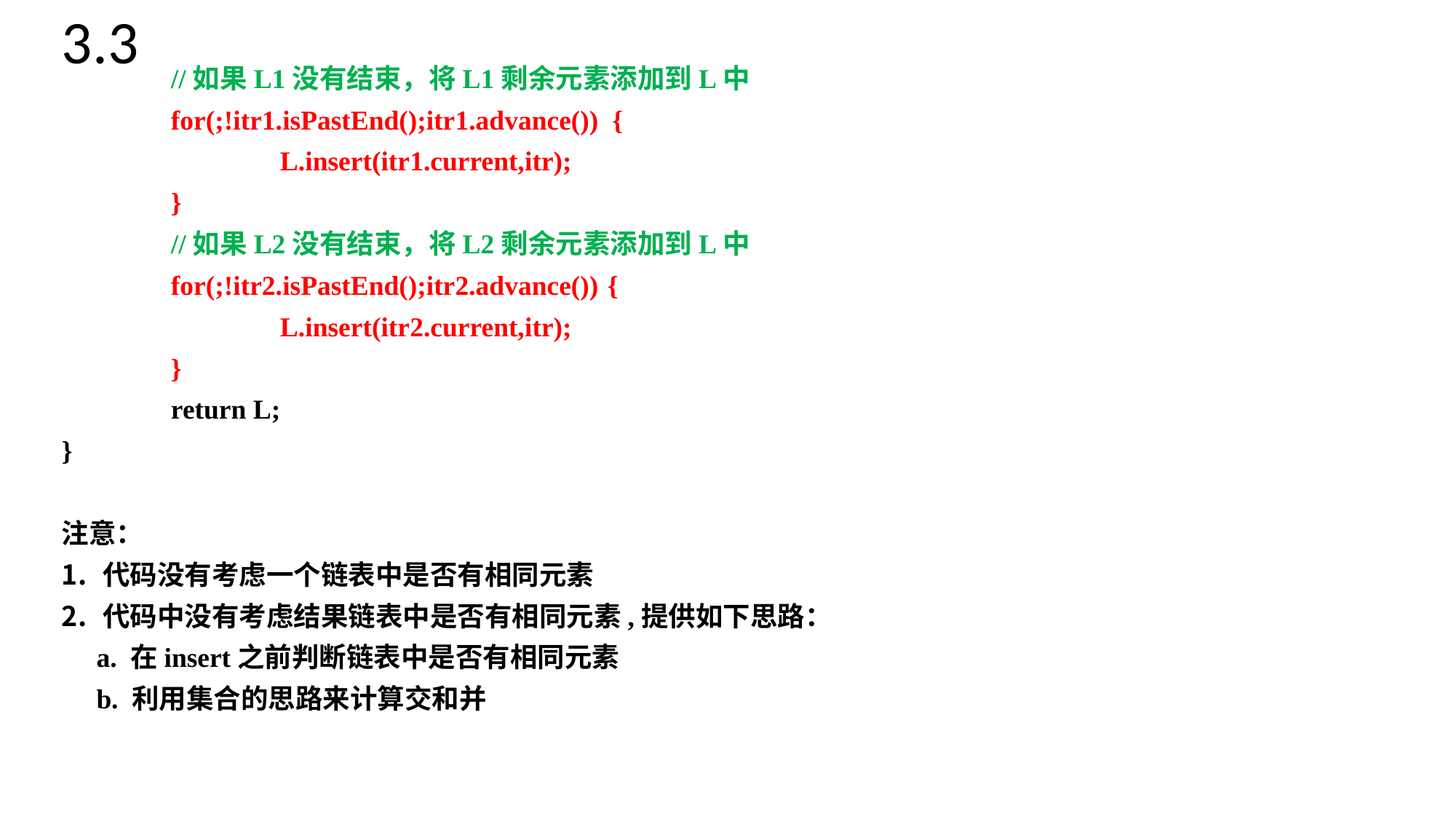

# 3.3
	//如果L1没有结束，将L1剩余元素添加到L中
	for(;!itr1.isPastEnd();itr1.advance())  {
		L.insert(itr1.current,itr);
	}
	//如果L2没有结束，将L2剩余元素添加到L中
	for(;!itr2.isPastEnd();itr2.advance())	{
		L.insert(itr2.current,itr);
	}
	return L;
}

注意：
代码没有考虑一个链表中是否有相同元素
代码中没有考虑结果链表中是否有相同元素,提供如下思路：
     a. 在insert之前判断链表中是否有相同元素
     b. 利用集合的思路来计算交和并